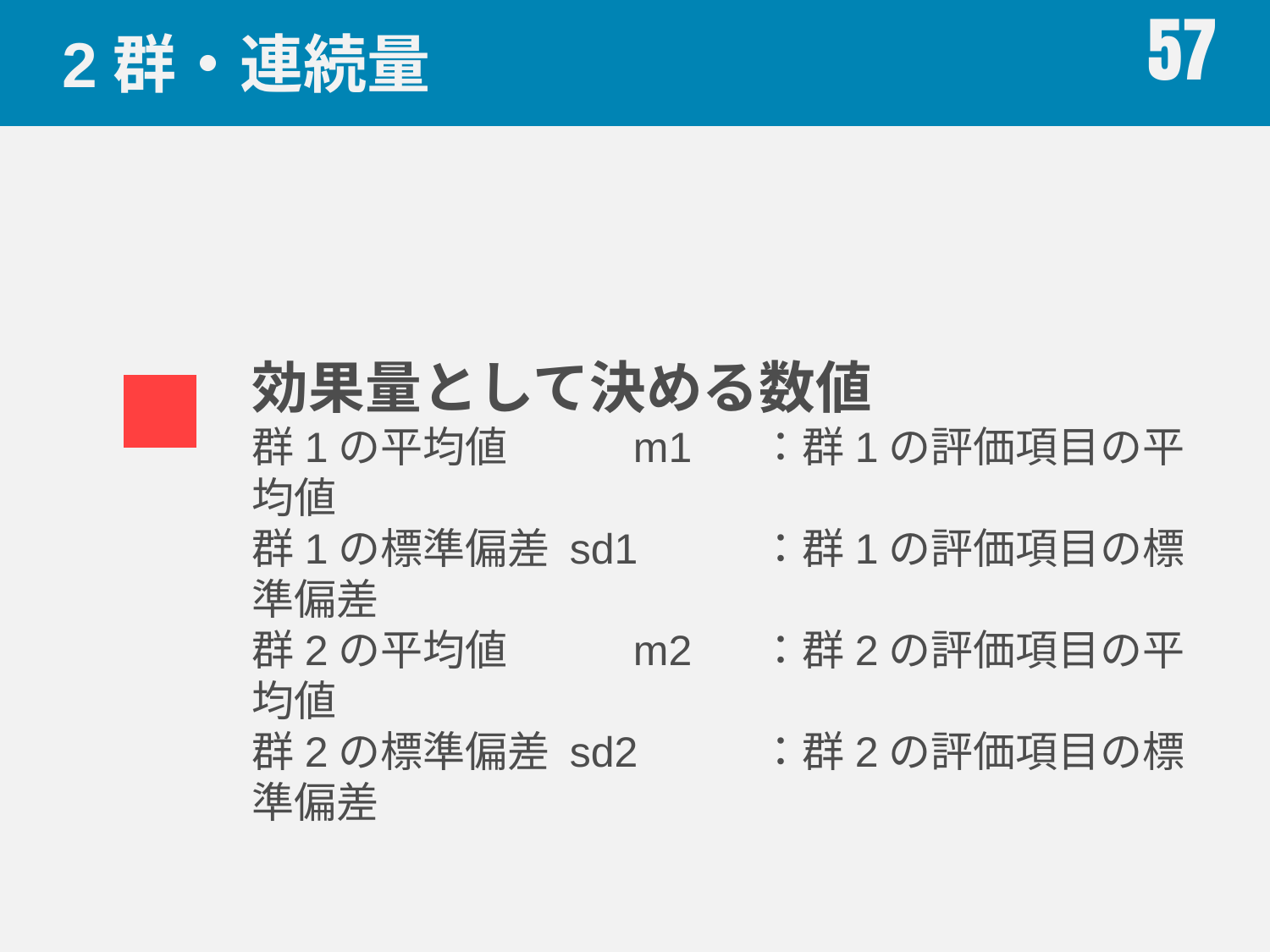

# 2群・連続量
 57
効果量として決める数値
群1の平均値	m1	：群1の評価項目の平均値
群1の標準偏差 sd1	：群1の評価項目の標準偏差
群2の平均値	m2	：群2の評価項目の平均値
群2の標準偏差 sd2	：群2の評価項目の標準偏差